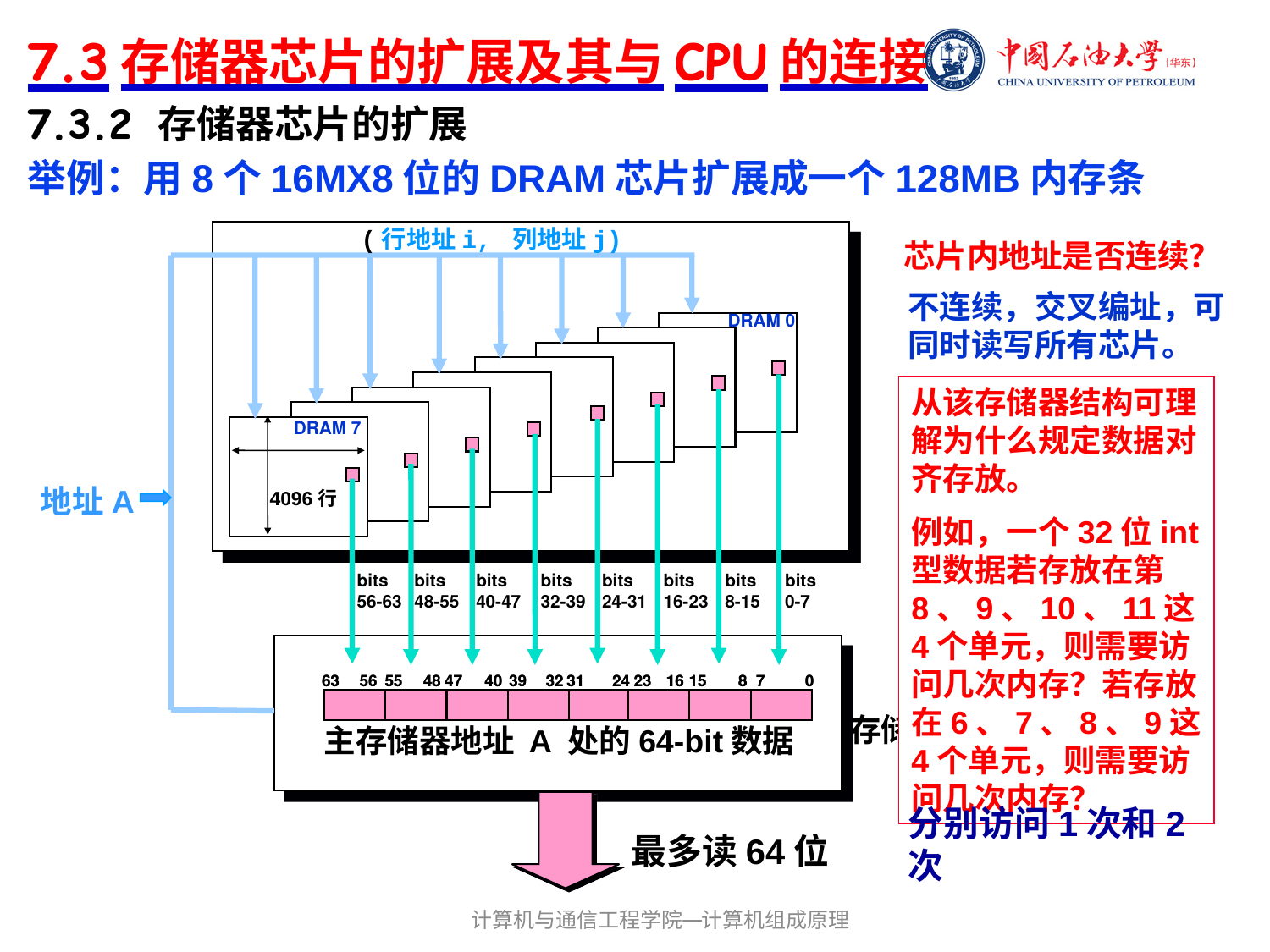

# 7.3存储器芯片的扩展及其与CPU的连接
7.3.2 存储器芯片的扩展
举例：用8个16MX8位的DRAM芯片扩展成一个128MB内存条
(行地址i, 列地址j)

DRAM 0

bits
56-63
bits
48-55
bits
40-47
bits
32-39
bits
24-31
bits
16-23
bits
8-15
bits
0-7

DRAM 7

地址A
4096行

63
56
55
48
47
40
39
32
31
24
23
16
15
8
7
0

63
56
55
48
47
40
39
32
31
24
23
16
15
8
7
0

主存储器地址 A 处的64-bit数据
存储控制器

 最多读64位
芯片内地址是否连续？
不连续，交叉编址，可同时读写所有芯片。
从该存储器结构可理解为什么规定数据对齐存放。
例如，一个32位int型数据若存放在第8、9、10、11这4个单元，则需要访问几次内存？若存放在6、7、8、9这4个单元，则需要访问几次内存？
分别访问1次和2次
计算机与通信工程学院—计算机组成原理
41